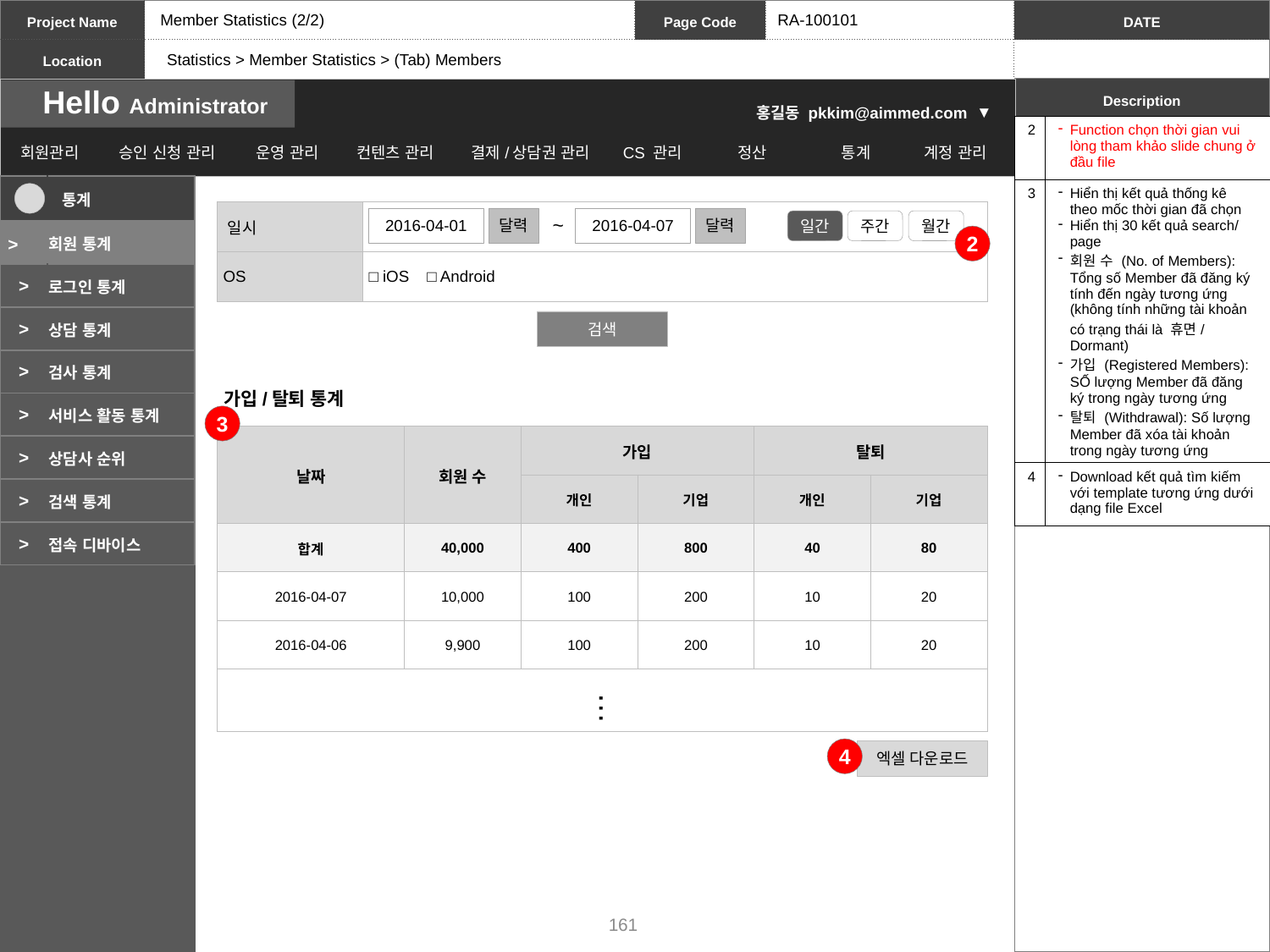

Member Statistics (2/2)
RA-100101
Statistics > Member Statistics > (Tab) Members
| 2 | Function chọn thời gian vui lòng tham khảo slide chung ở đầu file |
| --- | --- |
| 3 | Hiển thị kết quả thống kê theo mốc thời gian đã chọn Hiển thị 30 kết quả search/page 회원 수 (No. of Members): Tổng số Member đã đăng ký tính đến ngày tương ứng (không tính những tài khoản có trạng thái là 휴면/Dormant) 가입 (Registered Members): SỐ lượng Member đã đăng ký trong ngày tương ứng 탈퇴 (Withdrawal): Số lượng Member đã xóa tài khoản trong ngày tương ứng |
| 4 | Download kết quả tìm kiếm với template tương ứng dưới dạng file Excel |

|  | 통계 |
| --- | --- |
| > | 회원 통계 |
| > | 로그인 통계 |
| > | 상담 통계 |
| > | 검사 통계 |
| > | 서비스 활동 통계 |
| > | 상담사 순위 |
| > | 검색 통계 |
| > | 접속 디바이스 |

| 일시 |  |
| --- | --- |
| OS | □ iOS □ Android |
~
2016-04-01
달력
2016-04-07
달력
일간
주간
월간
2
검색
가입/탈퇴 통계
3
| 날짜 | 회원 수 | 가입 |  | 탈퇴 |  |
| --- | --- | --- | --- | --- | --- |
|  |  | 개인 | 기업 | 개인 | 기업 |
| 합계 | 40,000 | 400 | 800 | 40 | 80 |
| 2016-04-07 | 10,000 | 100 | 200 | 10 | 20 |
| 2016-04-06 | 9,900 | 100 | 200 | 10 | 20 |
|  |  |  |  |  |  |
…
4
엑셀 다운로드
161